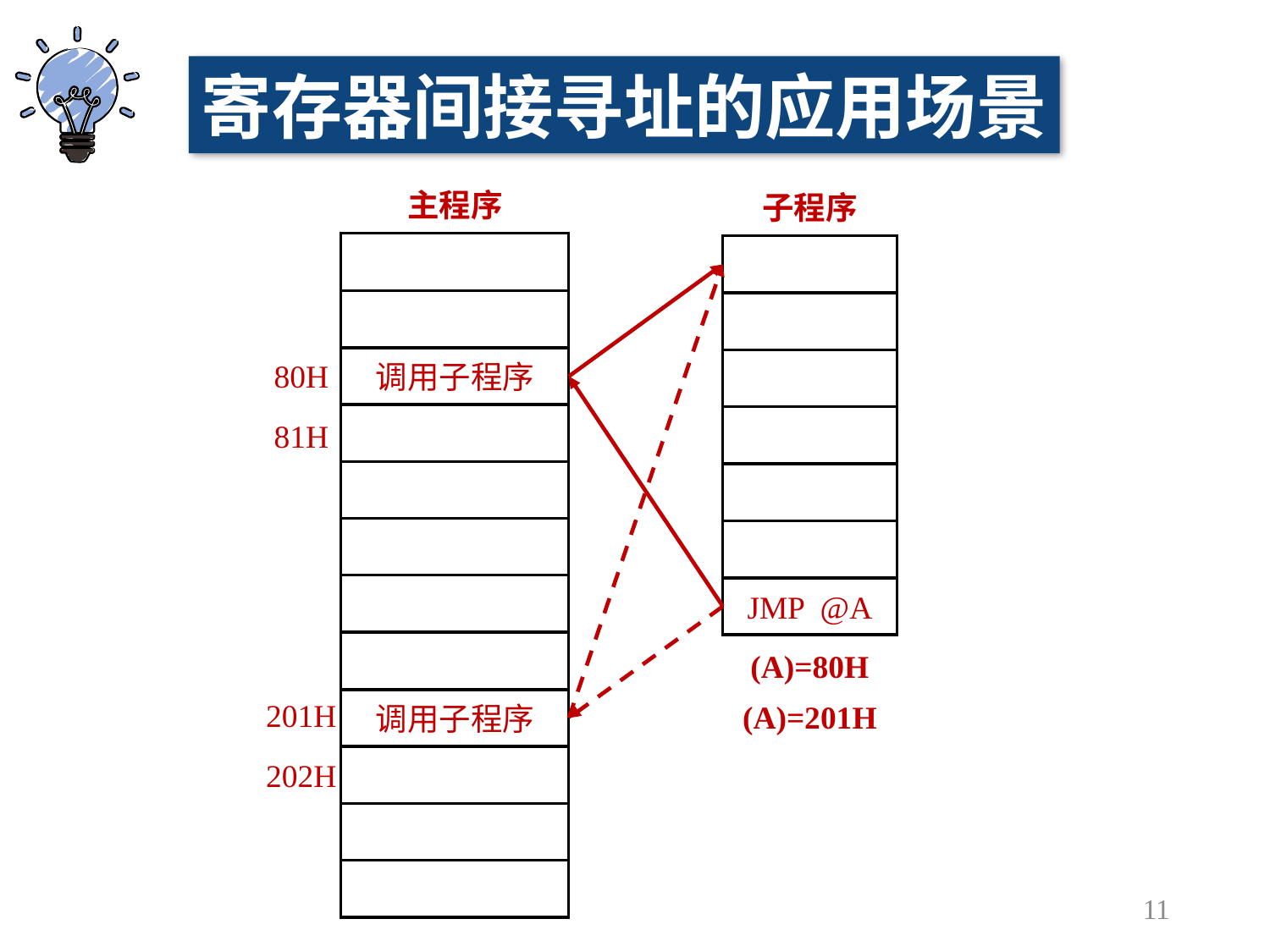

寄存器间接寻址的应用场景
主程序

80H
81H
201H
202H
子程序

调用子程序
JMP  @A
(A)=80H
(A)=201H
调用子程序
11